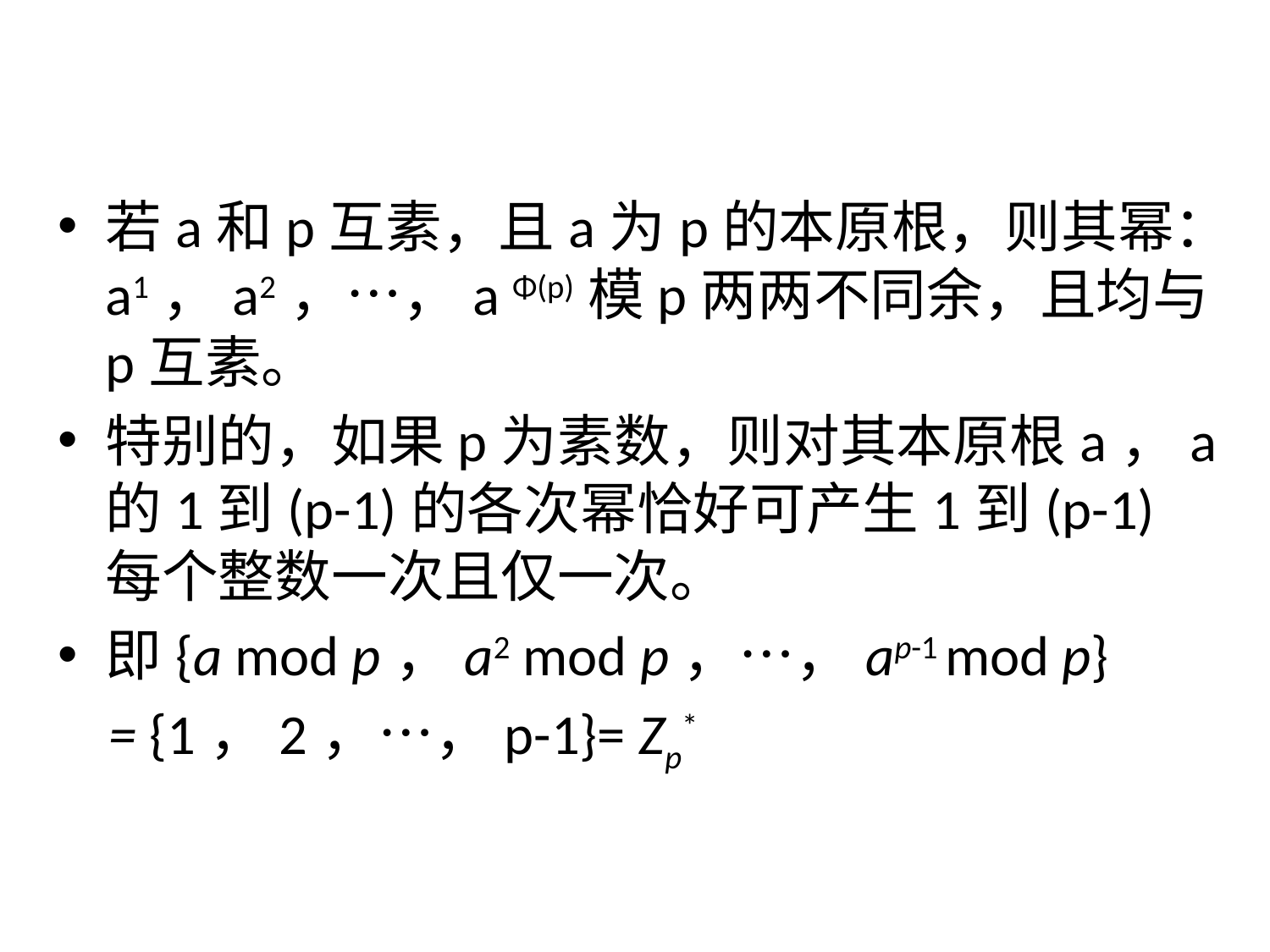

若a和p互素，且a为p的本原根，则其幂：a1，a2，…，a Φ(p)模p两两不同余，且均与p互素。
特别的，如果p为素数，则对其本原根a，a的1到(p-1)的各次幂恰好可产生1到(p-1)每个整数一次且仅一次。
即{a mod p，a2 mod p，…，ap-1 mod p}
    = {1，2，…，p-1}= Zp*